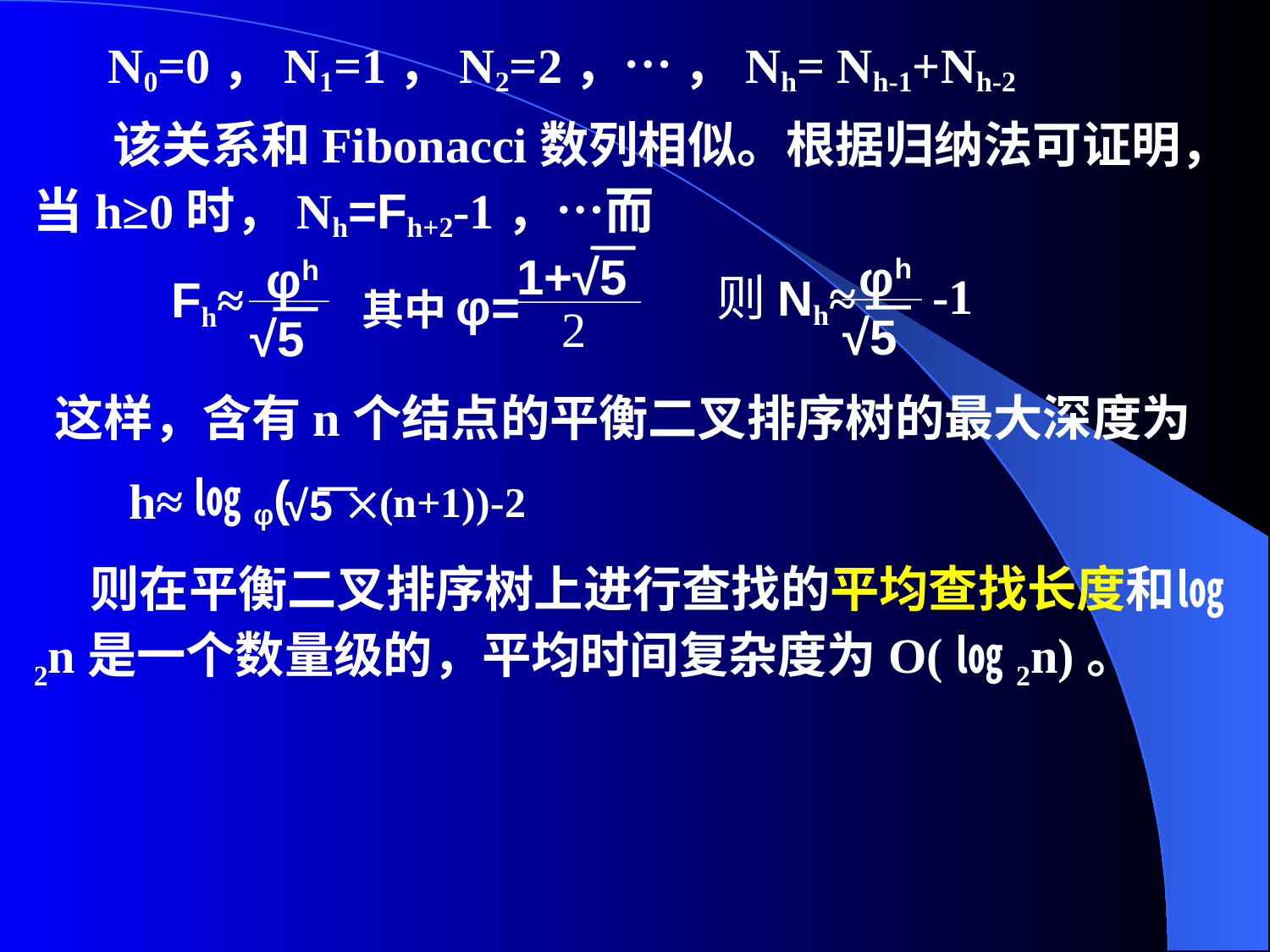

N0=0，N1=1，N2=2，… ，Nh= Nh-1+Nh-2
      该关系和Fibonacci数列相似。根据归纳法可证明，当h≥0时，Nh=Fh+2-1，…而
1+√5

2
其中φ=
φh

√5

-1
则Nh≈
φh

√5

Fh≈
这样，含有n个结点的平衡二叉排序树的最大深度为
㏒φ(
h≈
×(n+1))-2
√5

    则在平衡二叉排序树上进行查找的平均查找长度和㏒2n是一个数量级的，平均时间复杂度为O(㏒2n)。